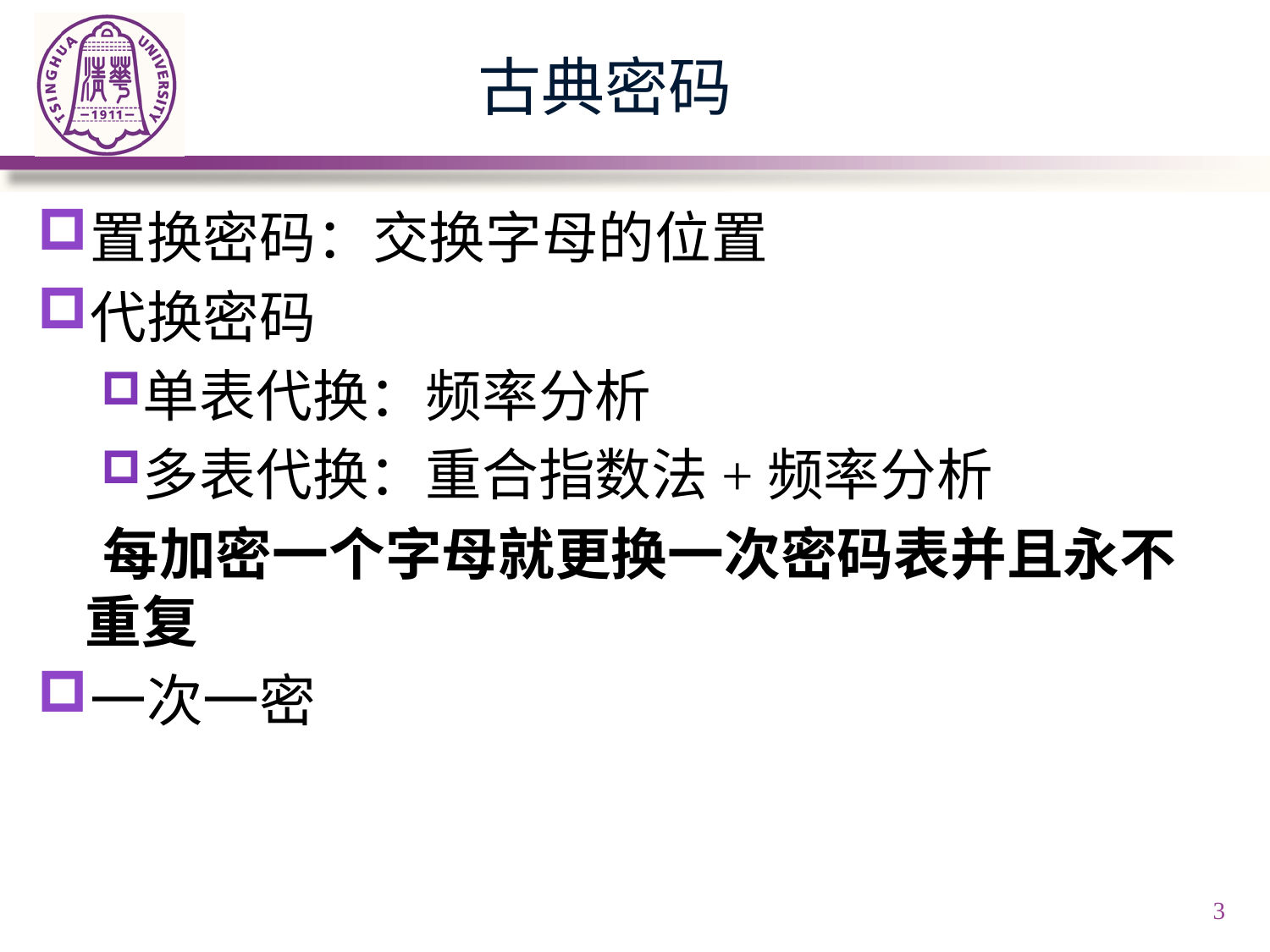

# 古典密码
置换密码：交换字母的位置
代换密码
单表代换：频率分析
多表代换：重合指数法+频率分析
    每加密一个字母就更换一次密码表并且永不  重复
一次一密

3